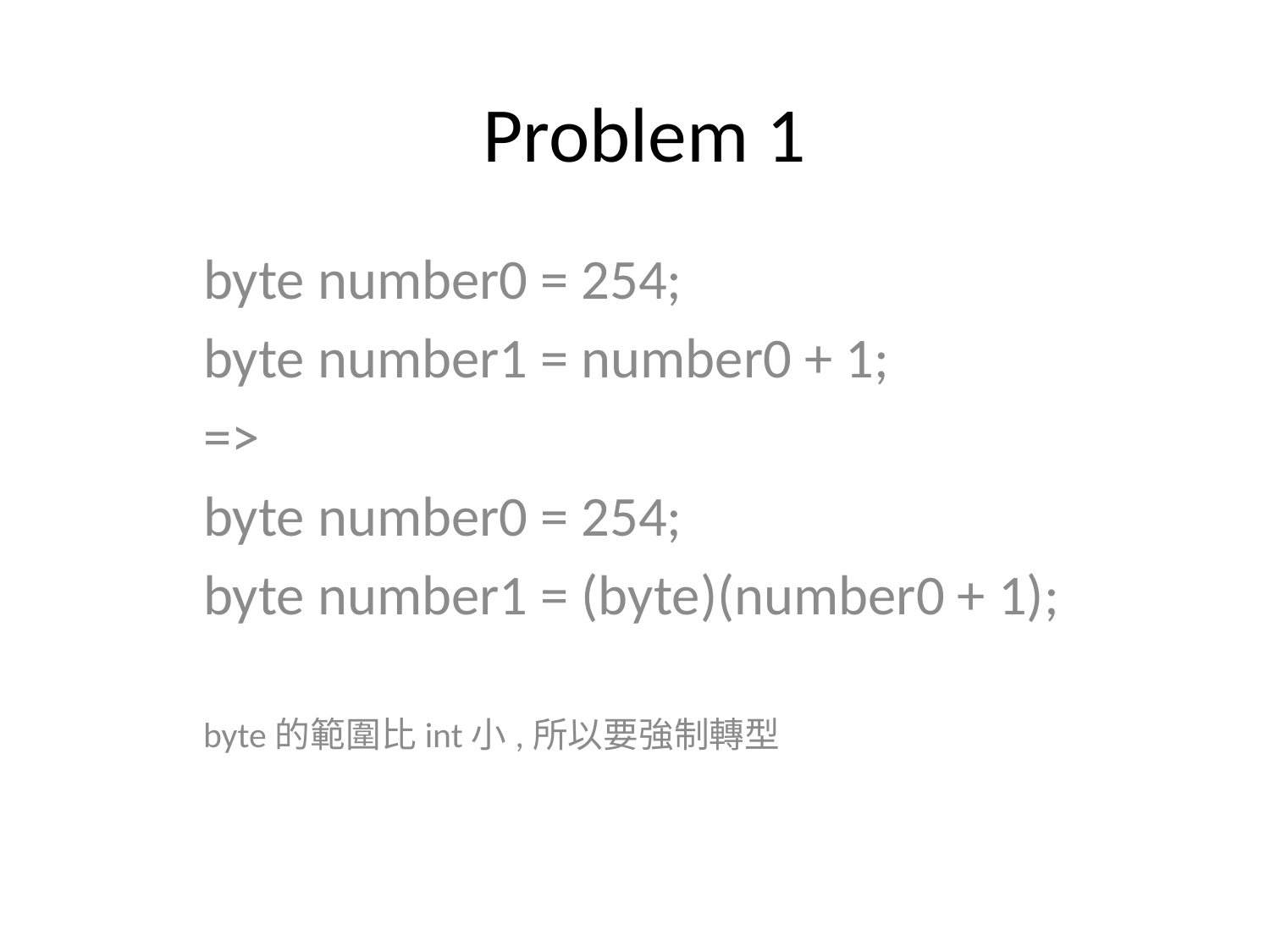

# Problem 1
byte number0 = 254;
byte number1 = number0 + 1;
=>
byte number0 = 254;
byte number1 = (byte)(number0 + 1);

byte的範圍比int小,所以要強制轉型